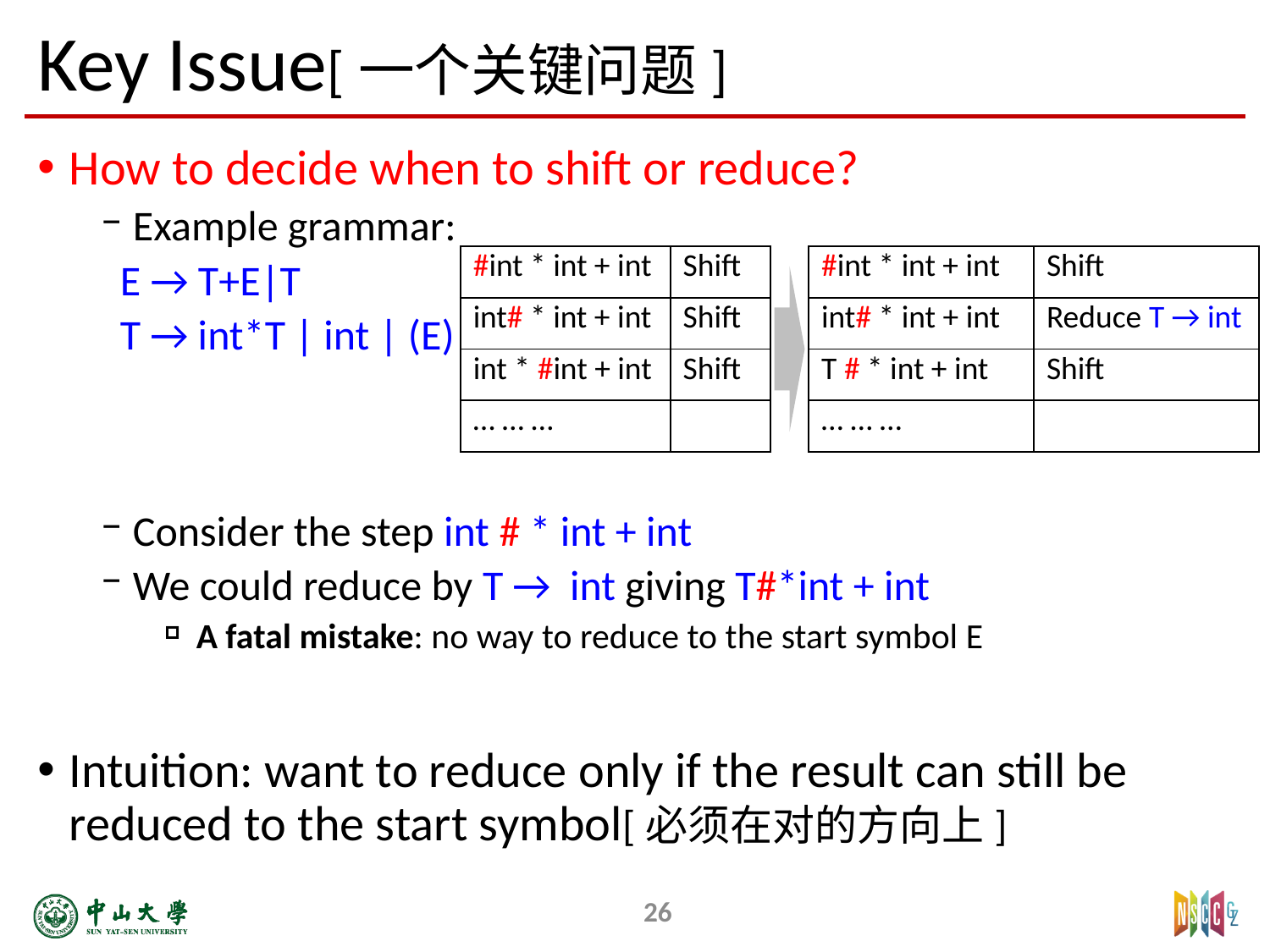

# Key Issue[一个关键问题]
How to decide when to shift or reduce?
Example grammar:
  E → T+E|T
  T → int*T | int | (E)

Consider the step int # * int + int
We could reduce by T →  int giving T#*int + int
A fatal mistake: no way to reduce to the start symbol E

Intuition: want to reduce only if the result can still be reduced to the start symbol[必须在对的方向上]
| #int \* int + int | Shift |
| --- | --- |
| int# \* int + int | Shift |
| int \* #int + int | Shift |
| … … … |  |
| #int \* int + int | Shift |
| --- | --- |
| int# \* int + int | Reduce T → int |
| T # \* int + int | Shift |
| … … … |  |

26